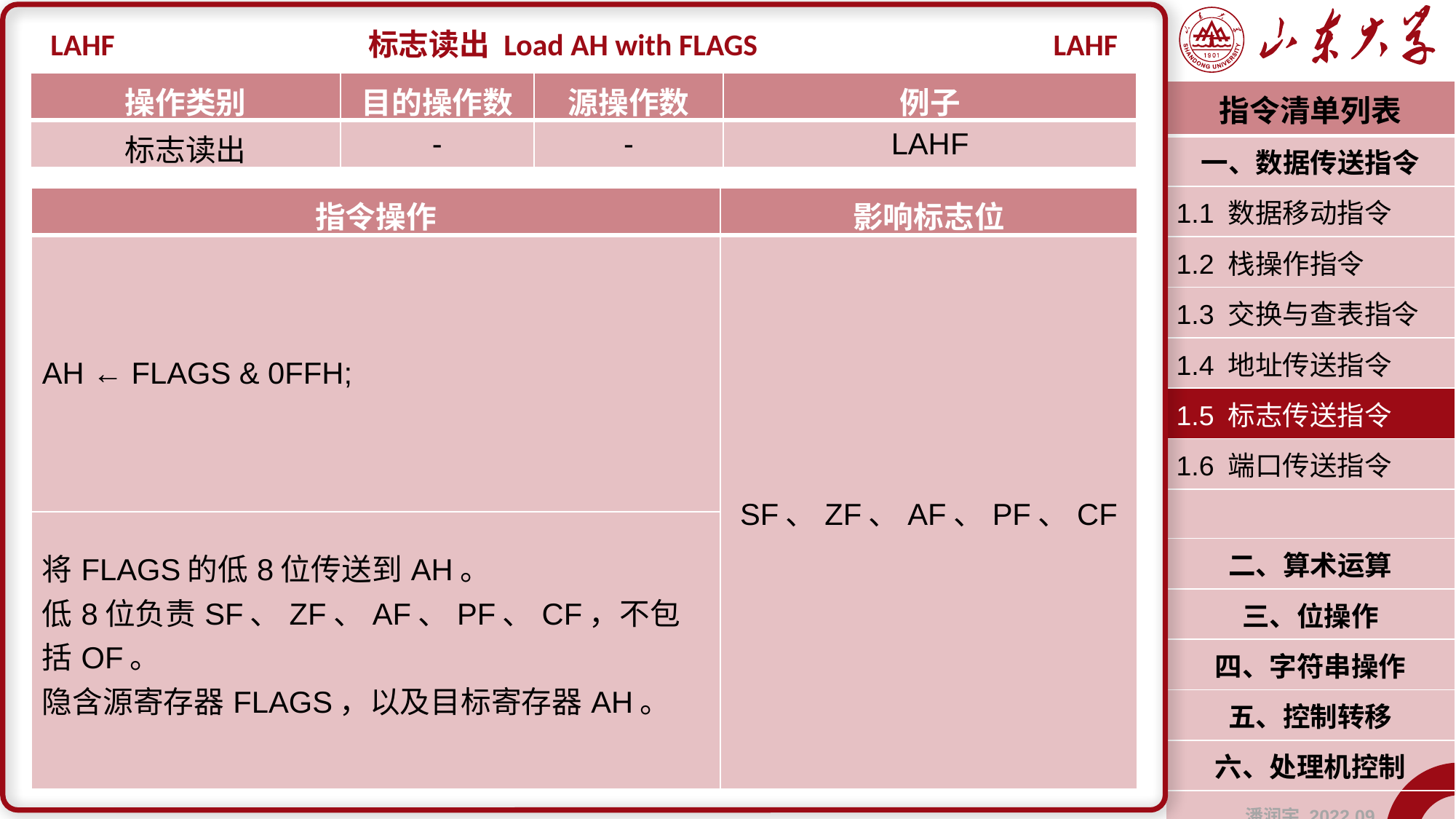

LAHF
标志读出 Load AH with FLAGS
LAHF
| 操作类别 | 目的操作数 | 源操作数 | 例子 |
| --- | --- | --- | --- |
| 标志读出 | - | - | LAHF |
| 指令清单列表 |
| --- |
| 一、数据传送指令 |
| 1.1 数据移动指令 |
| 1.2 栈操作指令 |
| 1.3 交换与查表指令 |
| 1.4 地址传送指令 |
| 1.5 标志传送指令 |
| 1.6 端口传送指令 |
|  |
| 二、算术运算 |
| 三、位操作 |
| 四、字符串操作 |
| 五、控制转移 |
| 六、处理机控制 |
| 潘润宇 2022.09 |
| 指令操作 | 影响标志位 |
| --- | --- |
| AH ← FLAGS & 0FFH; | SF、ZF、AF、PF、CF |
| 将FLAGS的低8位传送到AH。 低8位负责SF、ZF、AF、PF、CF，不包括OF。 隐含源寄存器FLAGS，以及目标寄存器AH。 |  |